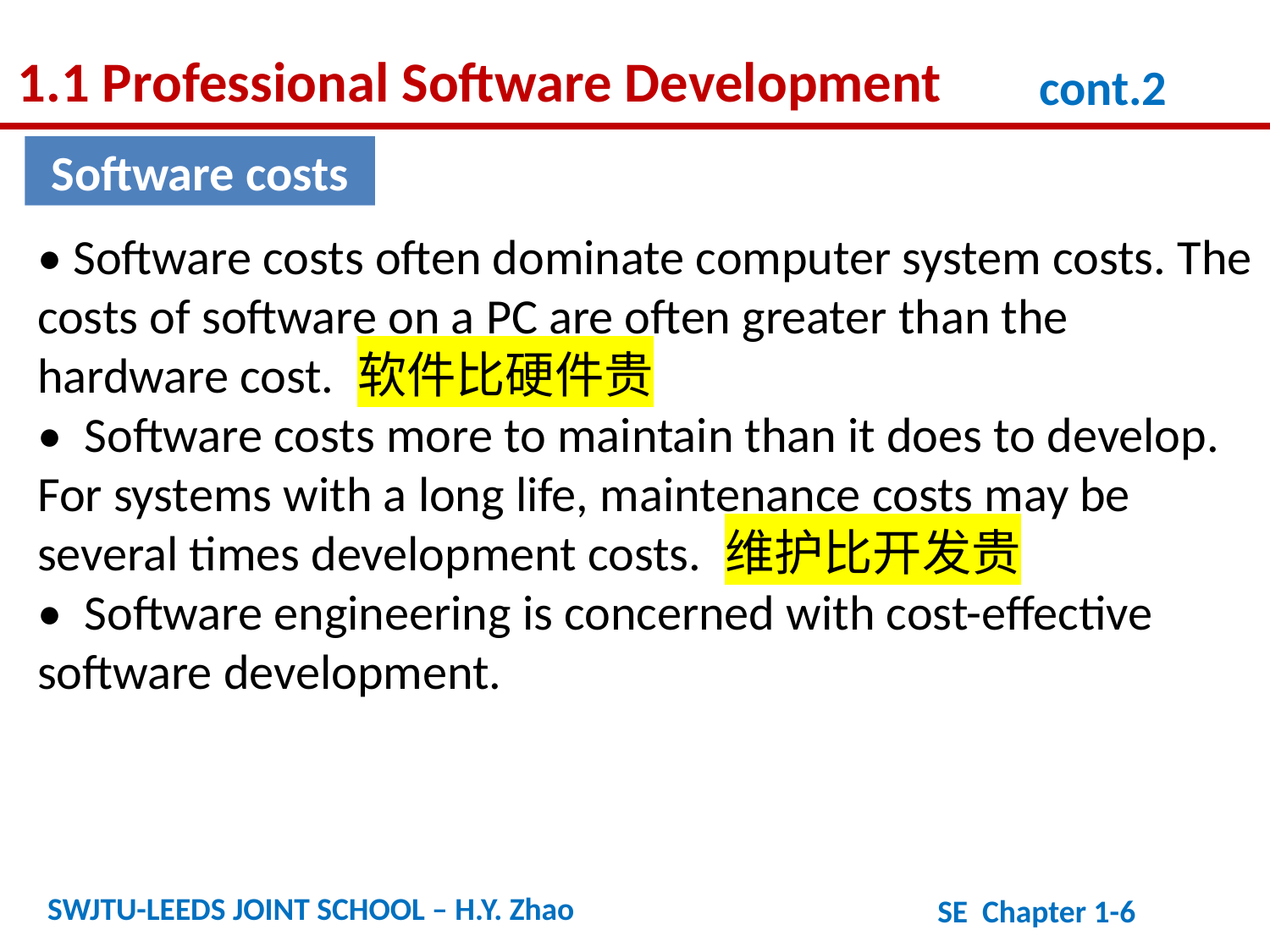

1.1 Professional Software Development
cont.2
Software costs
• Software costs often dominate computer system costs. The costs of software on a PC are often greater than the hardware cost. 软件比硬件贵
•  Software costs more to maintain than it does to develop. For systems with a long life, maintenance costs may be several times development costs. 维护比开发贵
•  Software engineering is concerned with cost-effective software development.
SWJTU-LEEDS JOINT SCHOOL – H.Y. Zhao
SE  Chapter 1-6